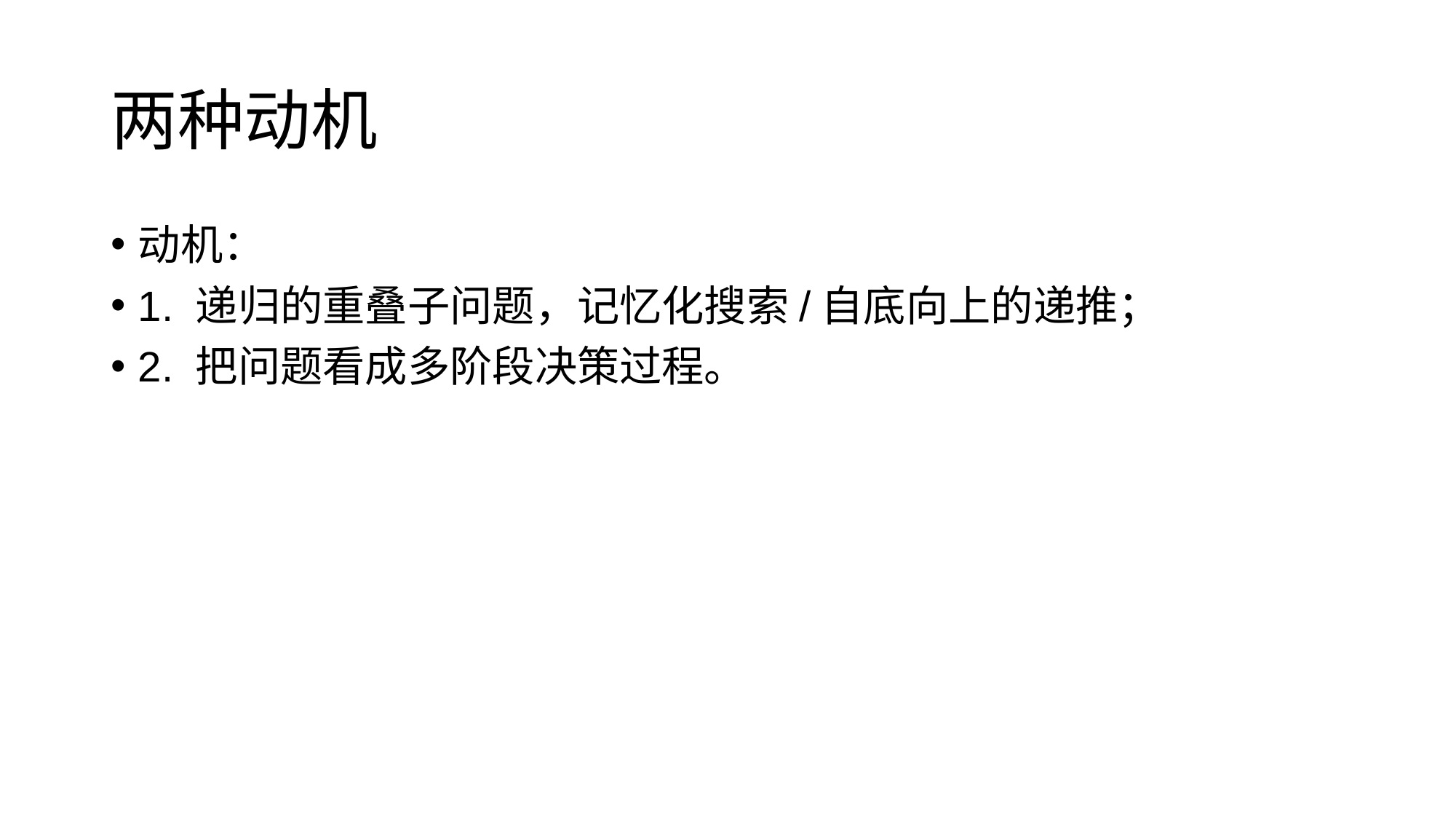

# 两种动机
动机：
1. 递归的重叠子问题，记忆化搜索/自底向上的递推；
2. 把问题看成多阶段决策过程。